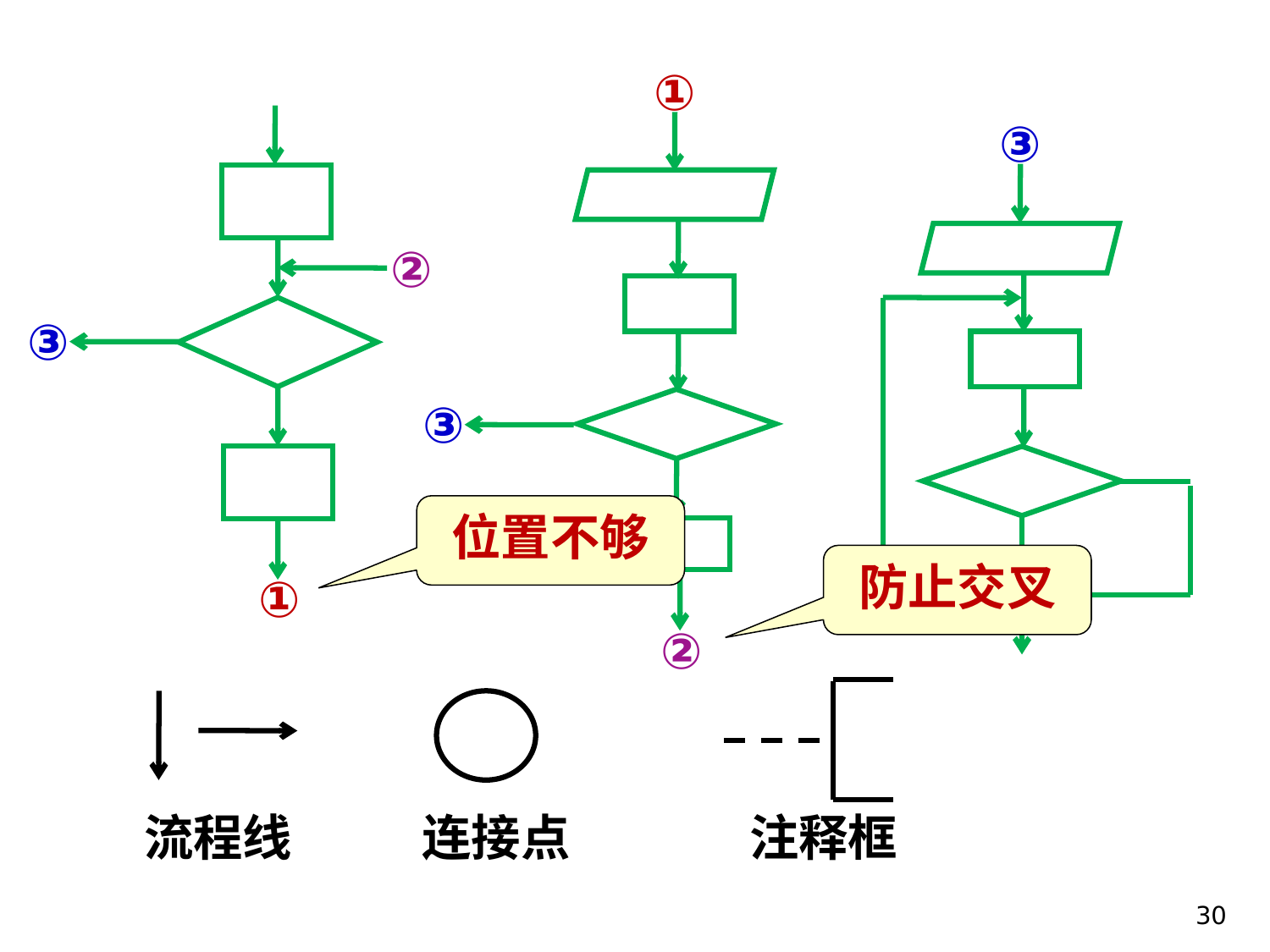

①

③
# 2.4.2用流程图表示算法

②
流程图是用一些图框来表示各种操作
用图形表示算法，直观形象，易于理解

③

③

位置不够

判断框
防止交叉
①
处理框
起止框
输入输出框
②

流程线
连接点
注释框
30